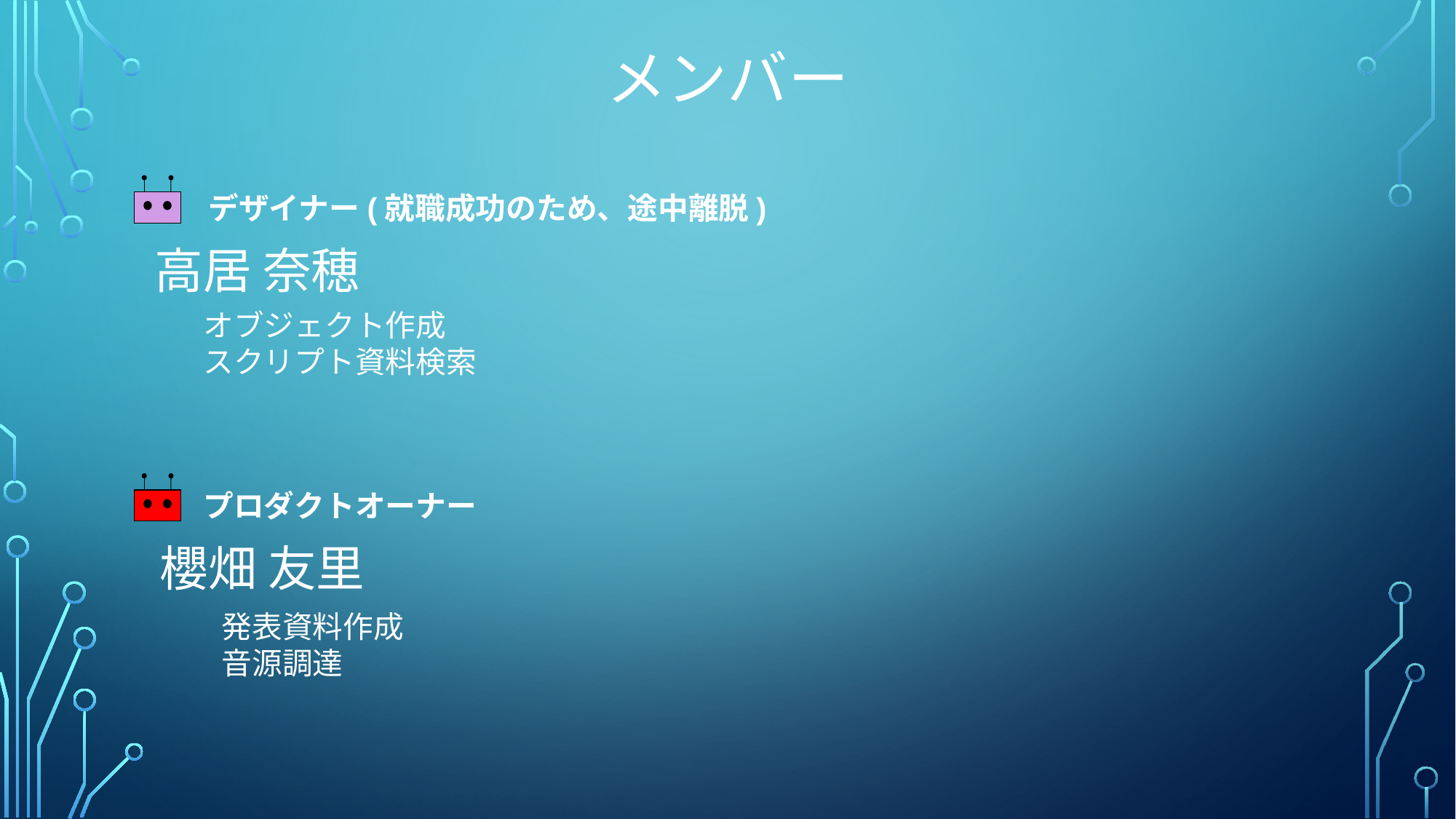

メンバー

デザイナー(就職成功のため、途中離脱)
高居 奈穂
オブジェクト作成
スクリプト資料検索

プロダクトオーナー
櫻畑 友里
発表資料作成
音源調達